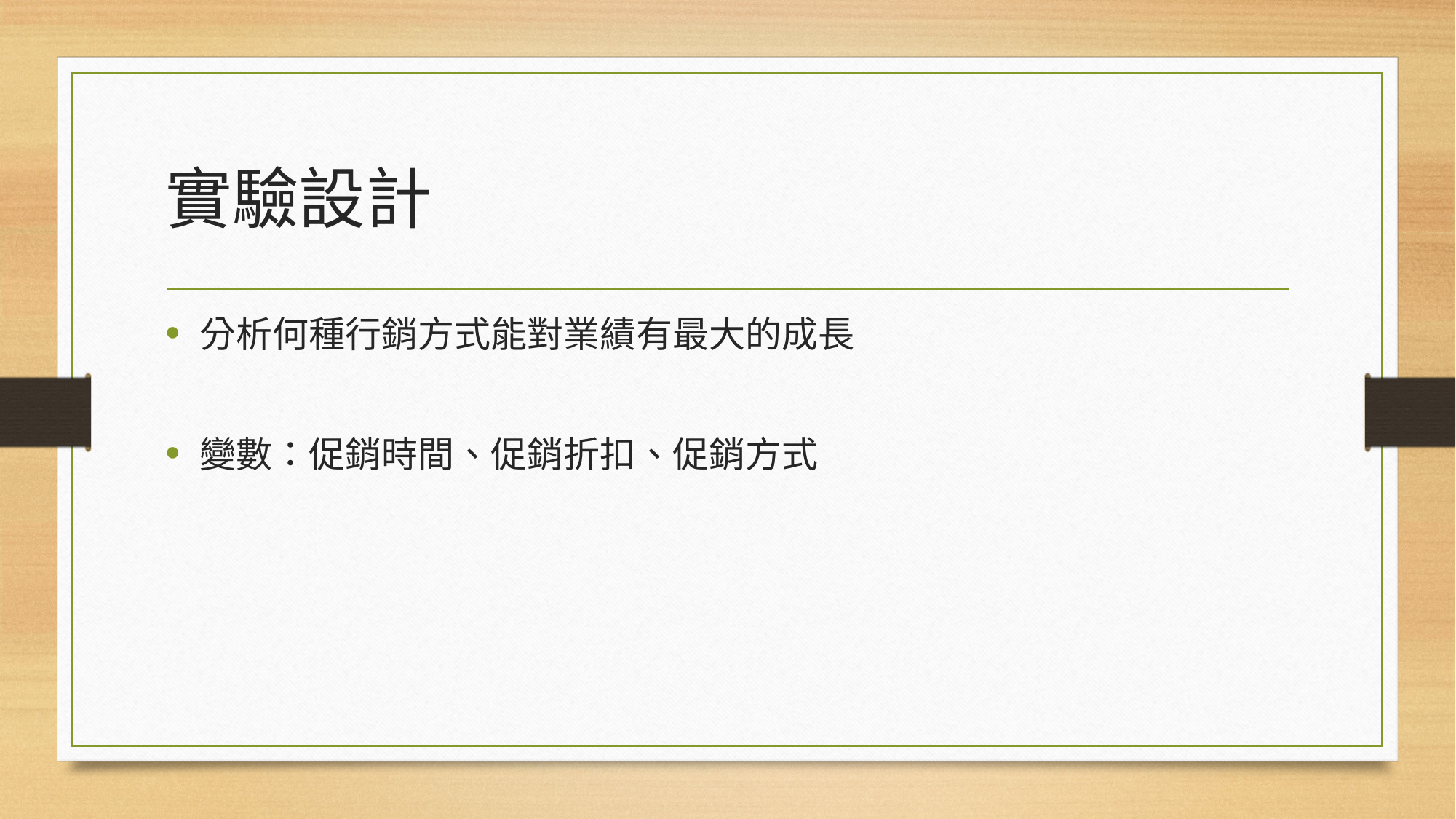

# 實驗設計
分析何種行銷方式能對業績有最大的成長

變數：促銷時間、促銷折扣、促銷方式